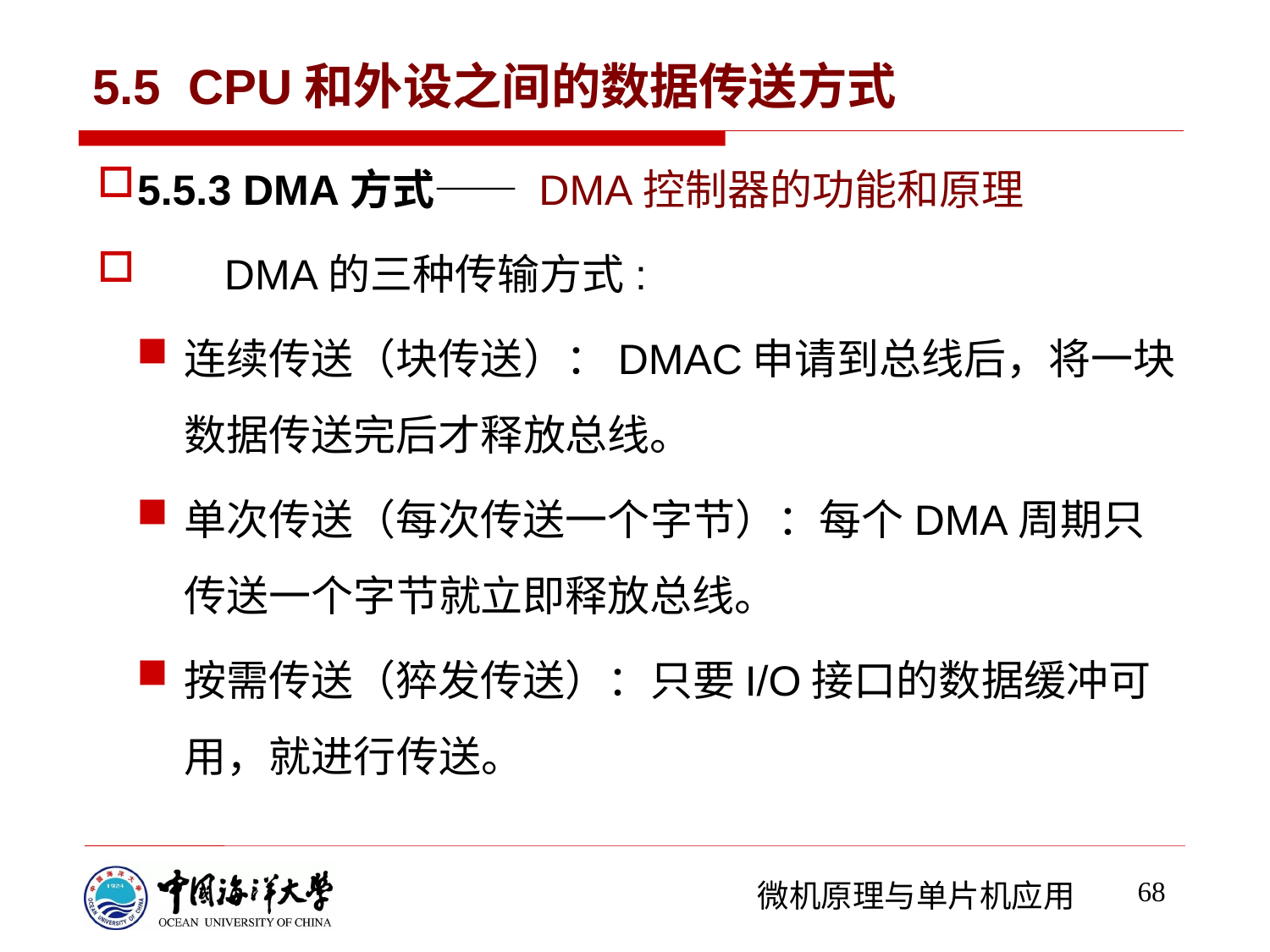

# 5.5  CPU和外设之间的数据传送方式
5.5.3 DMA方式—— DMA控制器的功能和原理
	DMA的三种传输方式:
连续传送（块传送）：DMAC申请到总线后，将一块数据传送完后才释放总线。
单次传送（每次传送一个字节）：每个DMA周期只传送一个字节就立即释放总线。
按需传送（猝发传送）：只要I/O接口的数据缓冲可用，就进行传送。

68